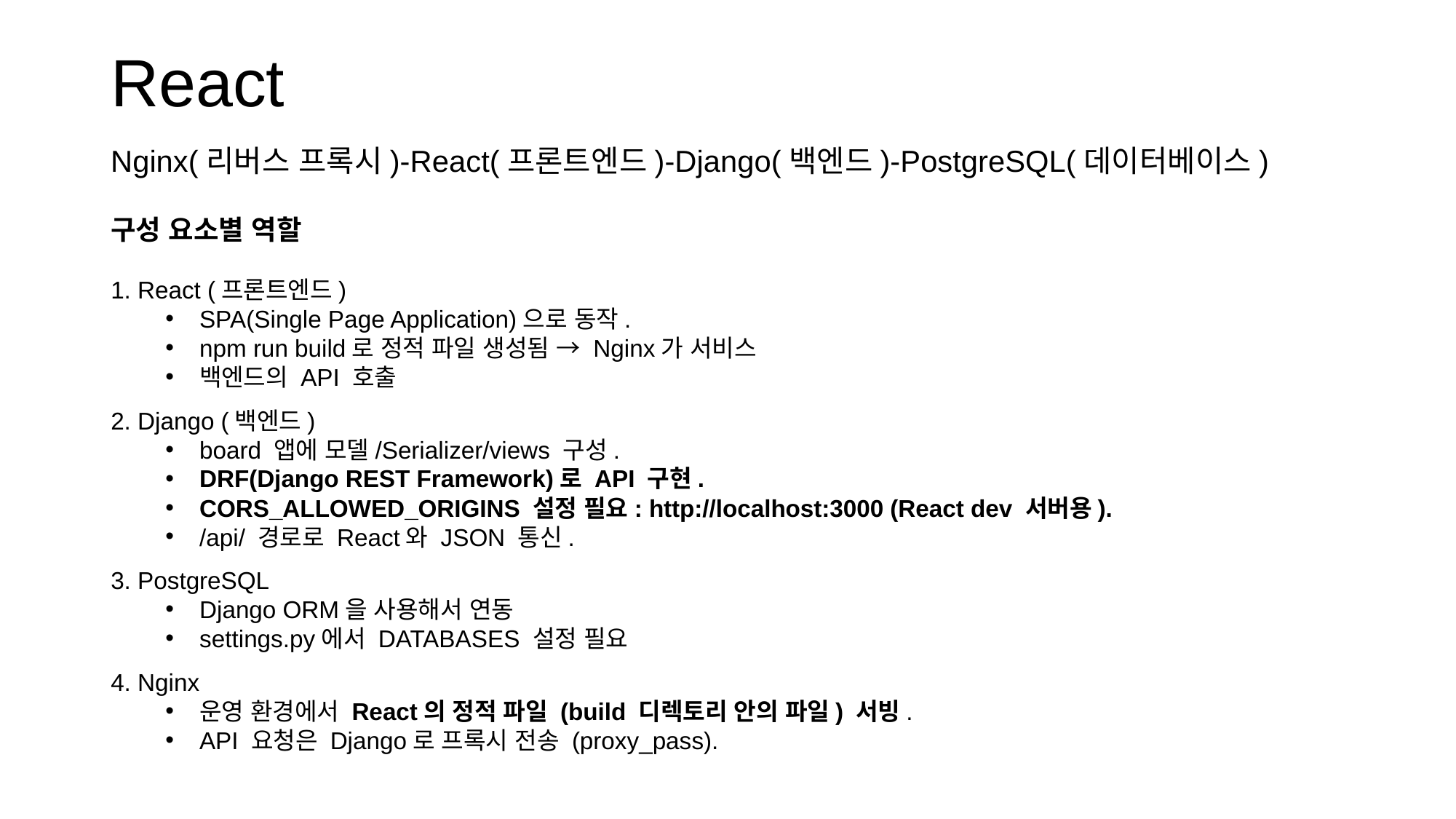

React
Nginx(리버스 프록시)-React(프론트엔드)-Django(백엔드)-PostgreSQL(데이터베이스)
구성 요소별 역할

1. React (프론트엔드)
SPA(Single Page Application)으로 동작.
npm run build로 정적 파일 생성됨 → Nginx가 서비스
백엔드의 API 호출

2. Django (백엔드)
board 앱에 모델/Serializer/views 구성.
DRF(Django REST Framework)로 API 구현.
CORS_ALLOWED_ORIGINS 설정 필요: http://localhost:3000 (React dev 서버용).
/api/ 경로로 React와 JSON 통신.

3. PostgreSQL
Django ORM을 사용해서 연동
settings.py에서 DATABASES 설정 필요

4. Nginx
운영 환경에서 React의 정적 파일 (build 디렉토리 안의 파일) 서빙.
API 요청은 Django로 프록시 전송 (proxy_pass).